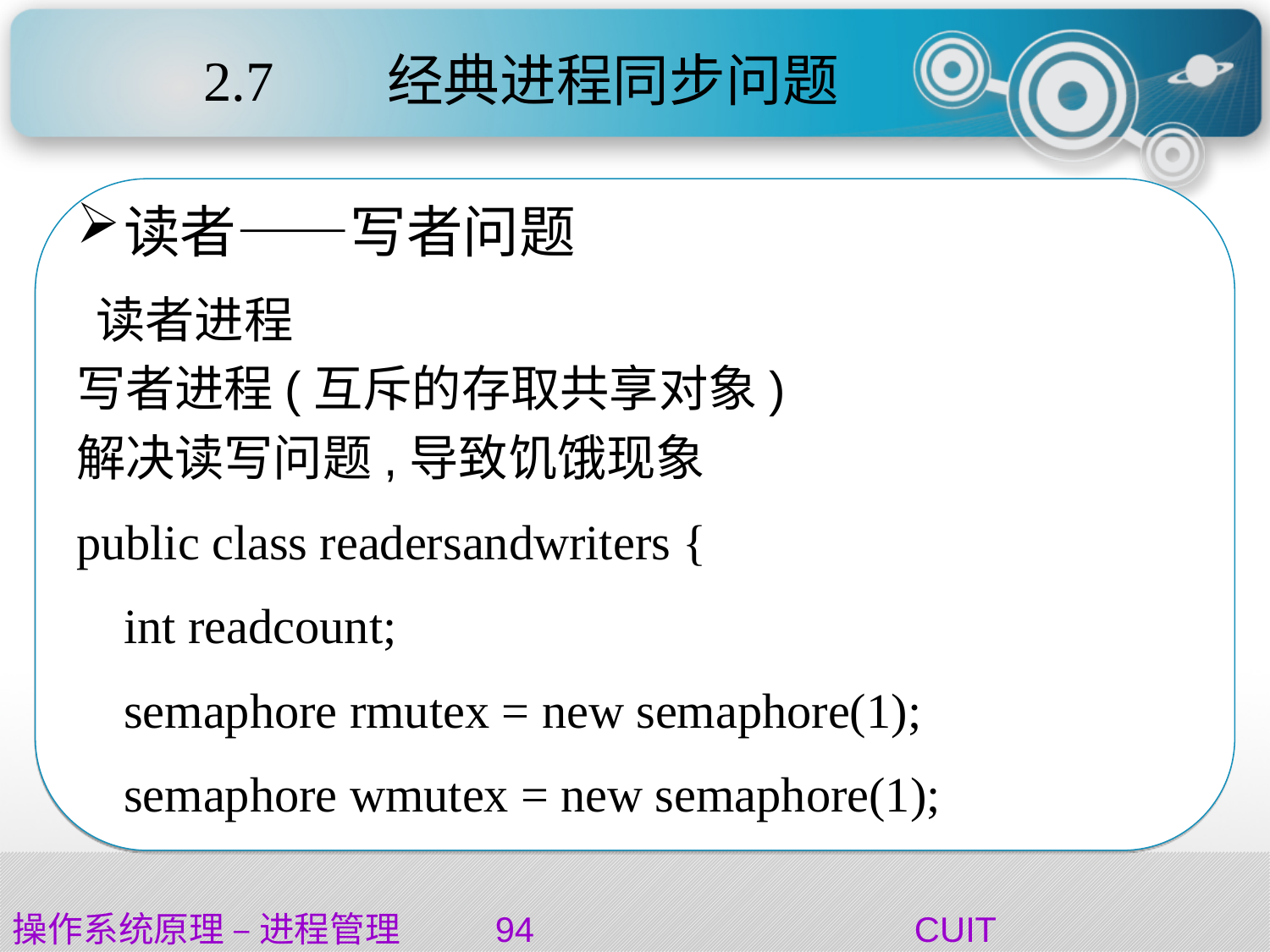

# 2.7       经典进程同步问题
读者——写者问题
 读者进程
写者进程(互斥的存取共享对象)
解决读写问题,导致饥饿现象
public class readersandwriters {
	int readcount;
	semaphore rmutex = new semaphore(1);
	semaphore wmutex = new semaphore(1);